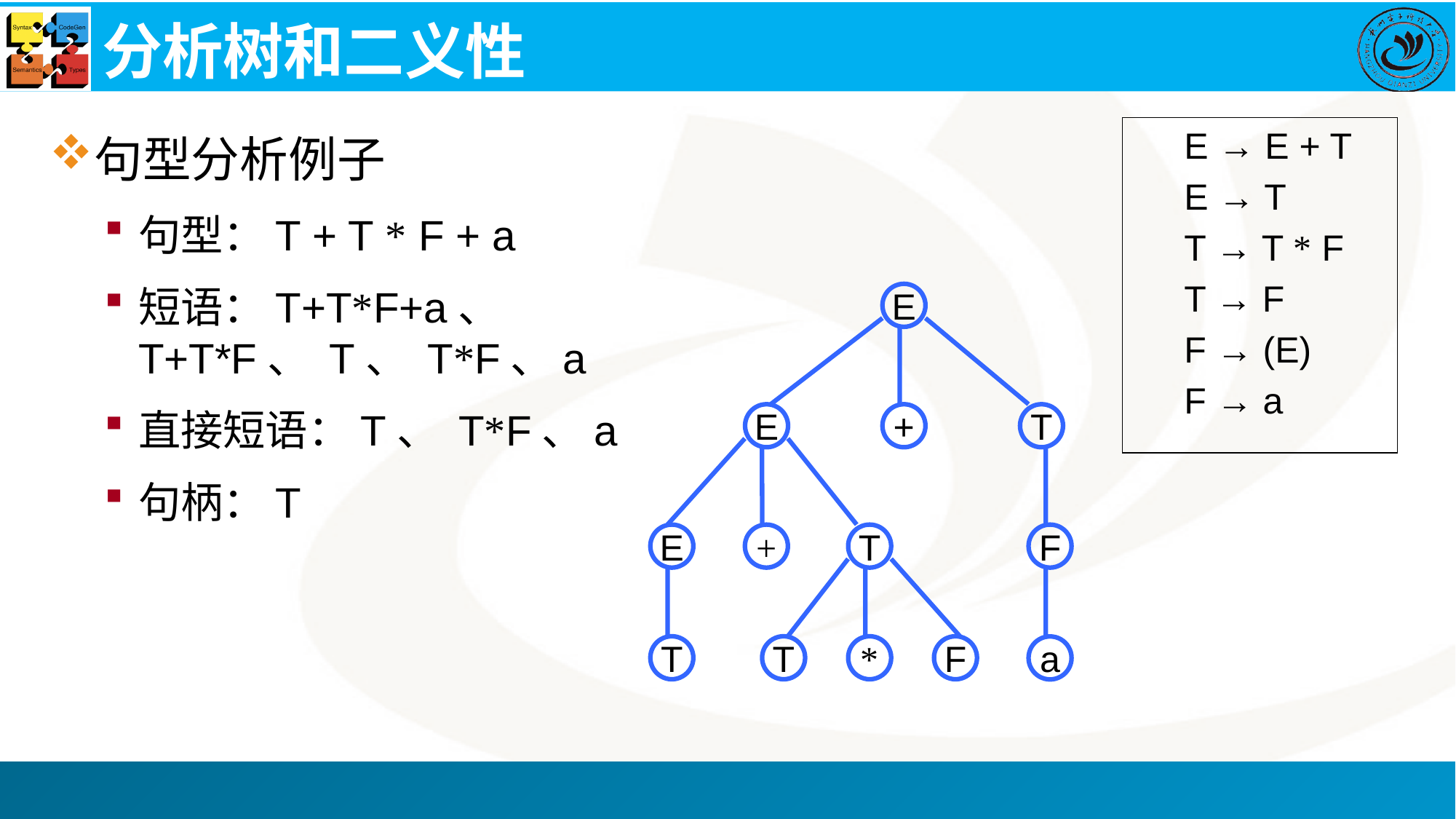

# 分析树和二义性
     E → E + T
     E → T
     T → T * F
     T → F
     F → (E)
     F → a
句型分析例子
句型：T + T * F + a
短语：T+T*F+a、 T+T*F、 T、 T*F、a
直接短语：T、 T*F、a
句柄：T

E

E
+
T

E
+
T
F

T
T
*
F
a
59